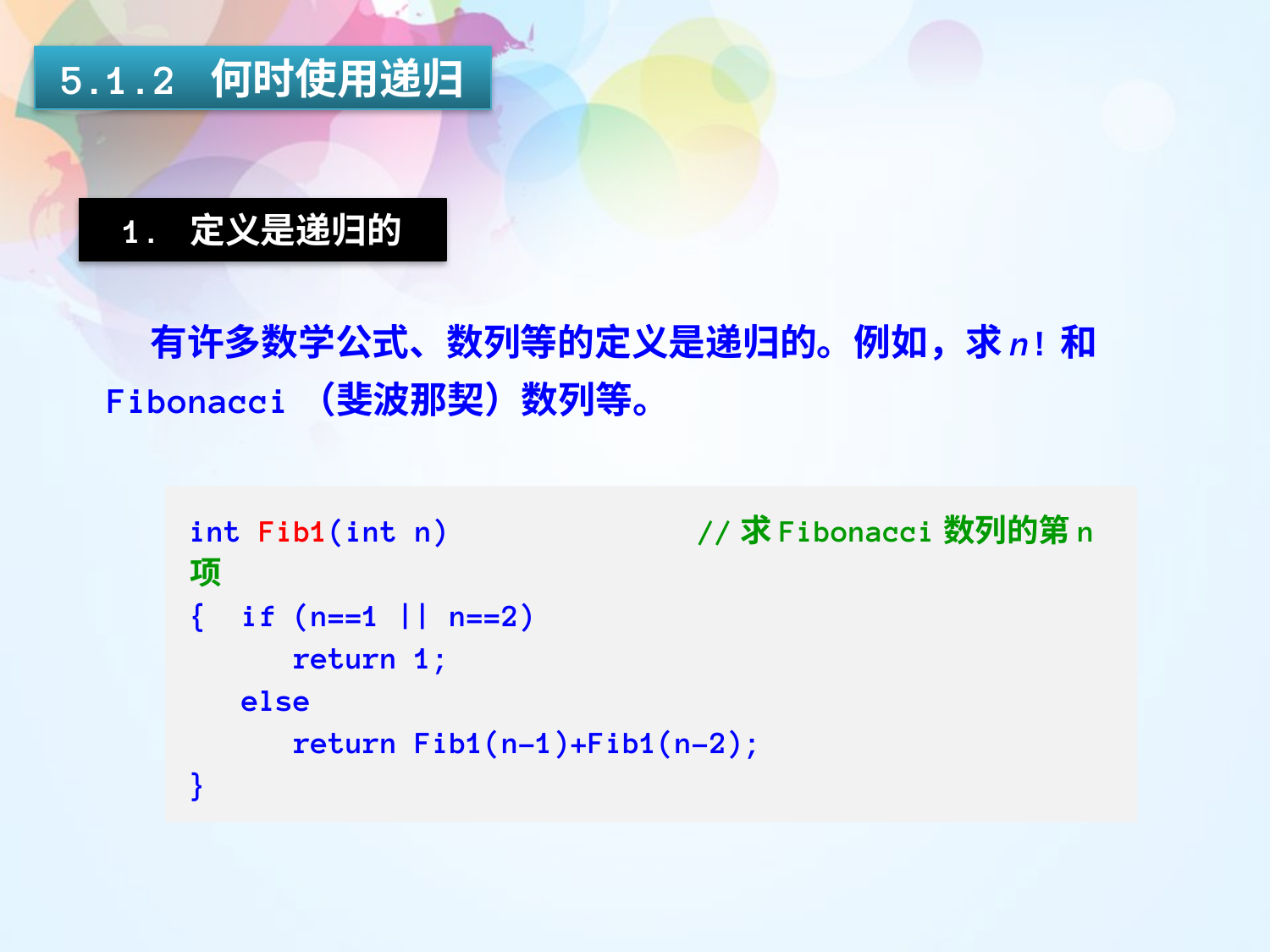

5.1.2 何时使用递归
1. 定义是递归的
    有许多数学公式、数列等的定义是递归的。例如，求n!和Fibonacci（斐波那契）数列等。
int Fib1(int n) 		//求Fibonacci数列的第n项
{  if (n==1 || n==2)
      return 1;
   else
      return Fib1(n-1)+Fib1(n-2);
}